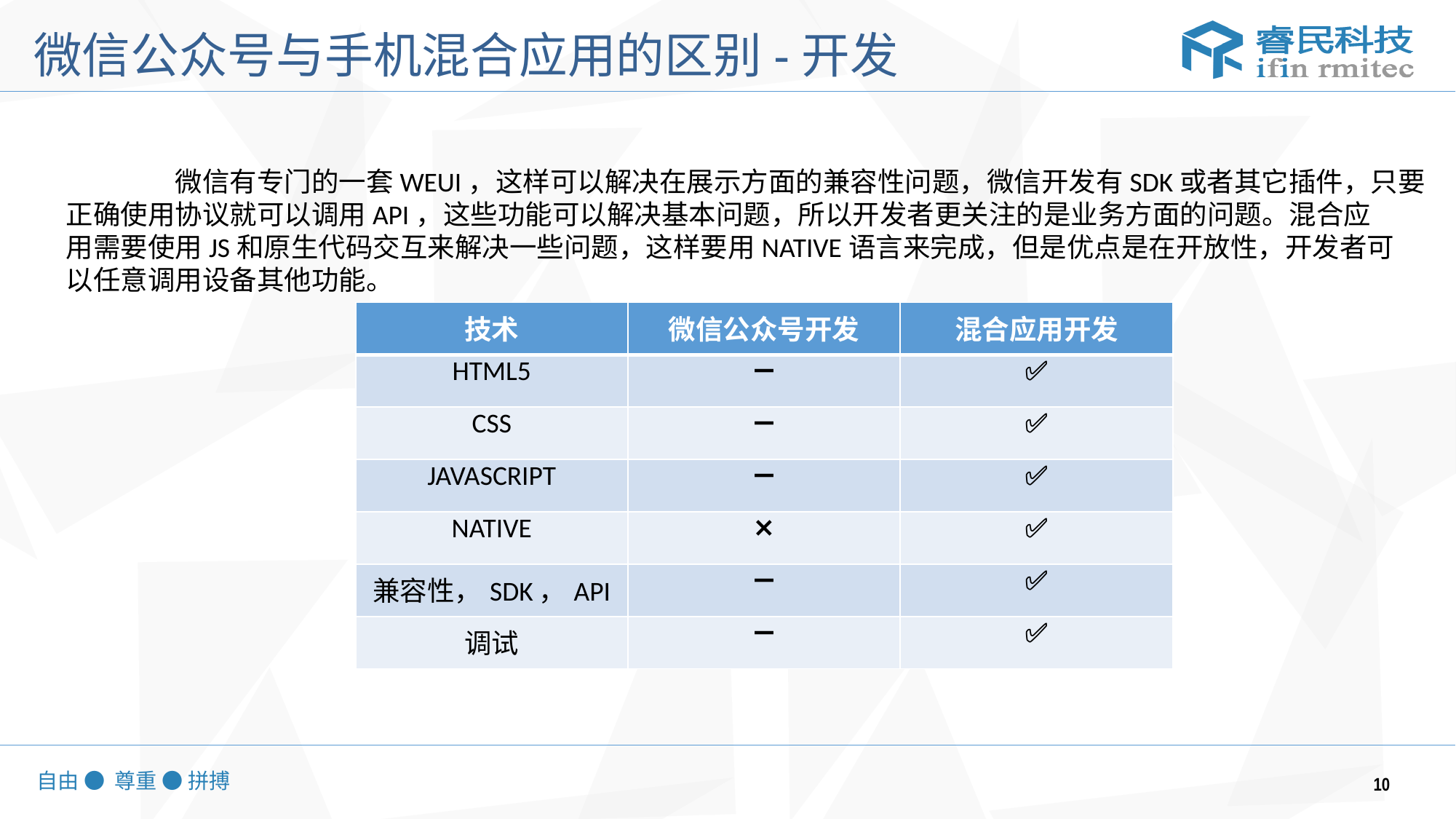

微信公众号与手机混合应用的区别-开发
	微信有专门的一套WEUI，这样可以解决在展示方面的兼容性问题，微信开发有SDK或者其它插件，只要
正确使用协议就可以调用API，这些功能可以解决基本问题，所以开发者更关注的是业务方面的问题。混合应
用需要使用JS和原生代码交互来解决一些问题，这样要用NATIVE语言来完成，但是优点是在开放性，开发者可
以任意调用设备其他功能。
| 技术 | 微信公众号开发 | 混合应用开发 |
| --- | --- | --- |
| HTML5 | ➖ | ✅ |
| CSS | ➖ | ✅ |
| JAVASCRIPT | ➖ | ✅ |
| NATIVE | ❌ | ✅ |
| 兼容性，SDK，API | ➖ | ✅ |
| 调试 | ➖ | ✅ |